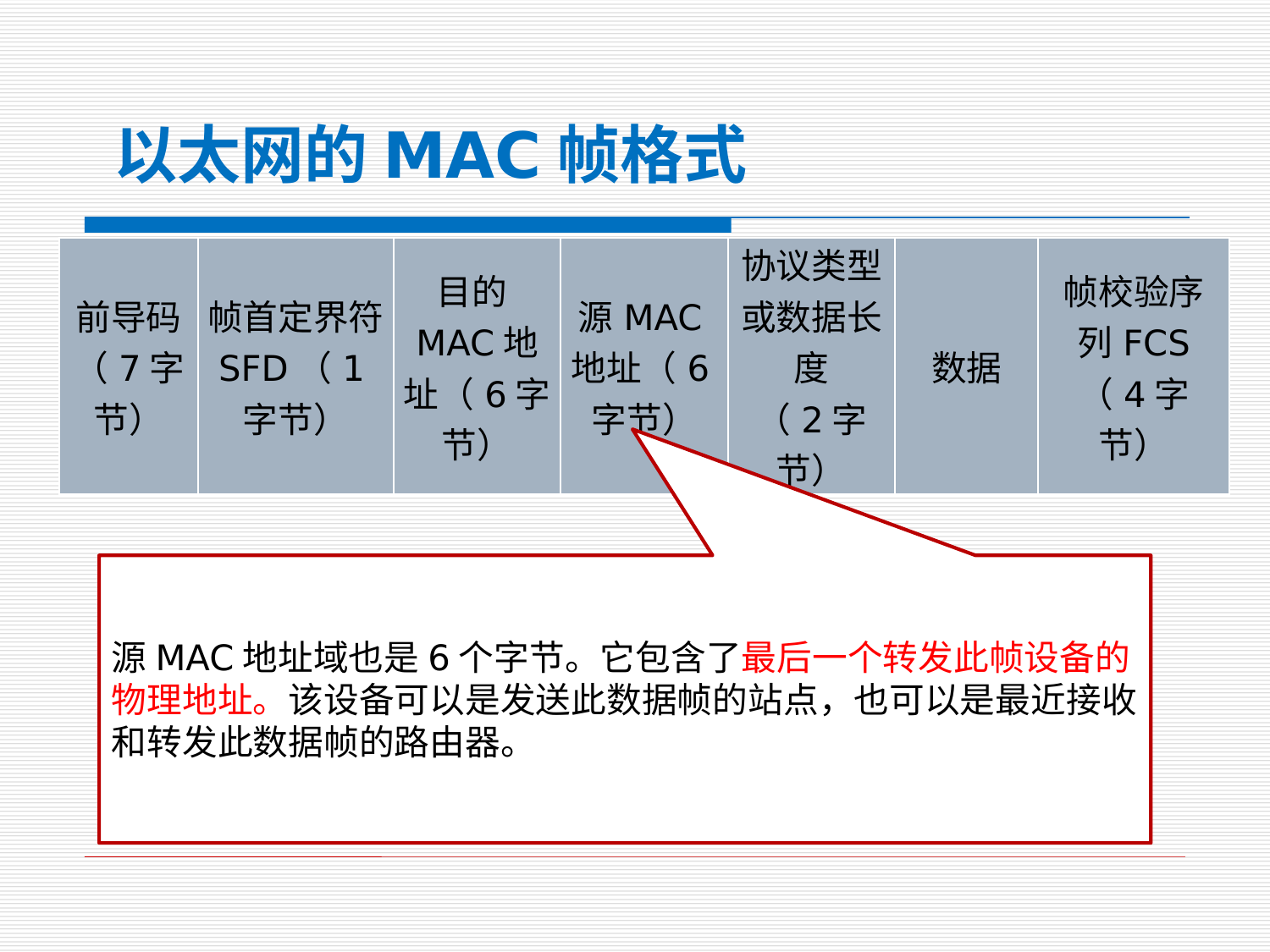

# 以太网的MAC帧格式
| 前导码 （7字节） | 帧首定界符SFD（1字节） | 目的MAC地址（6字节） | 源MAC地址（6字节） | 协议类型或数据长度 （2字节） | 数据 | 帧校验序列FCS （4字节） |
| --- | --- | --- | --- | --- | --- | --- |
源MAC地址域也是6个字节。它包含了最后一个转发此帧设备的物理地址。该设备可以是发送此数据帧的站点，也可以是最近接收和转发此数据帧的路由器。